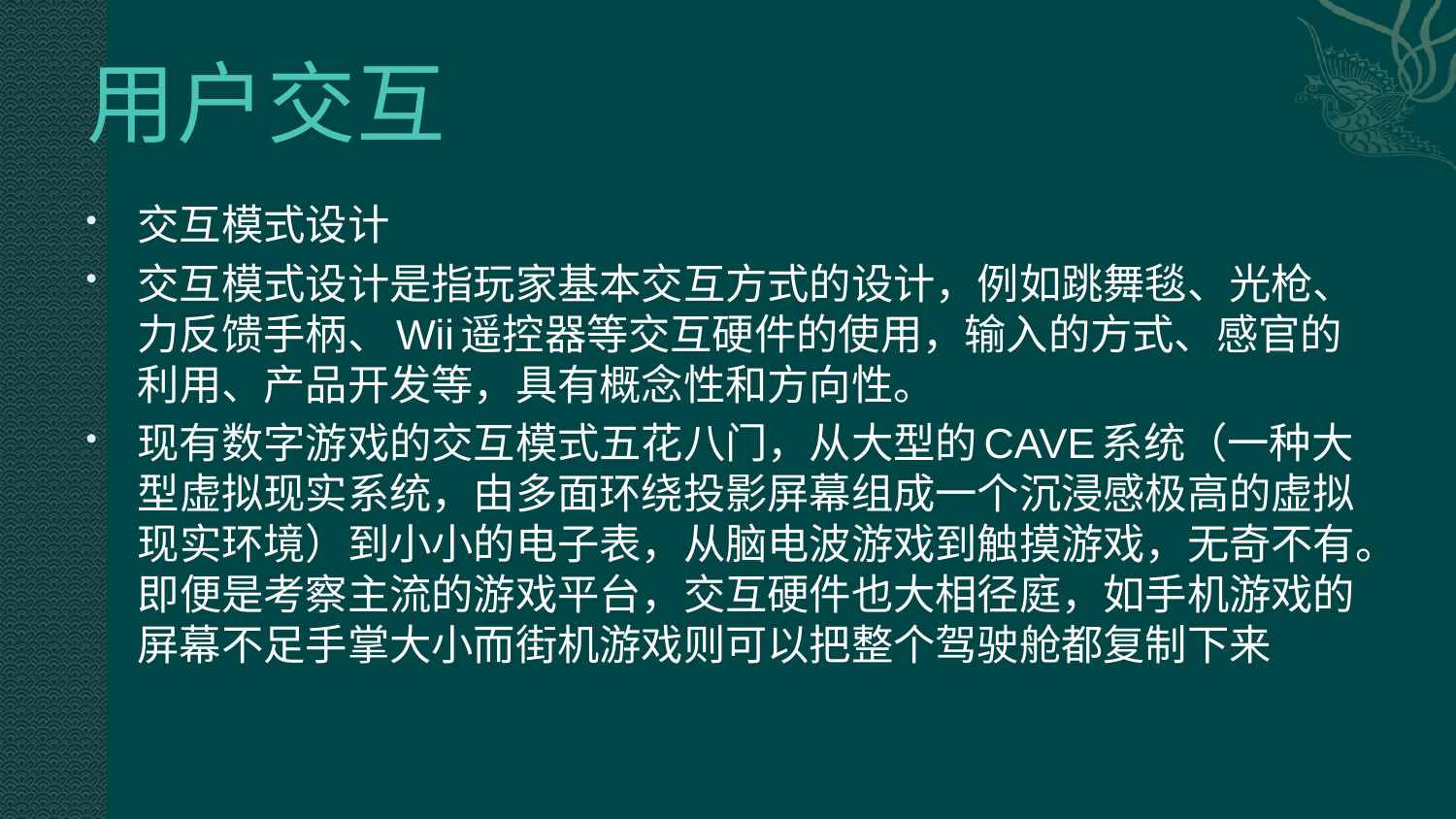

# 用户交互
交互模式设计
交互模式设计是指玩家基本交互方式的设计，例如跳舞毯、光枪、力反馈手柄、Wii遥控器等交互硬件的使用，输入的方式、感官的利用、产品开发等，具有概念性和方向性。
现有数字游戏的交互模式五花八门，从大型的CAVE系统（一种大型虚拟现实系统，由多面环绕投影屏幕组成一个沉浸感极高的虚拟现实环境）到小小的电子表，从脑电波游戏到触摸游戏，无奇不有。即便是考察主流的游戏平台，交互硬件也大相径庭，如手机游戏的屏幕不足手掌大小而街机游戏则可以把整个驾驶舱都复制下来